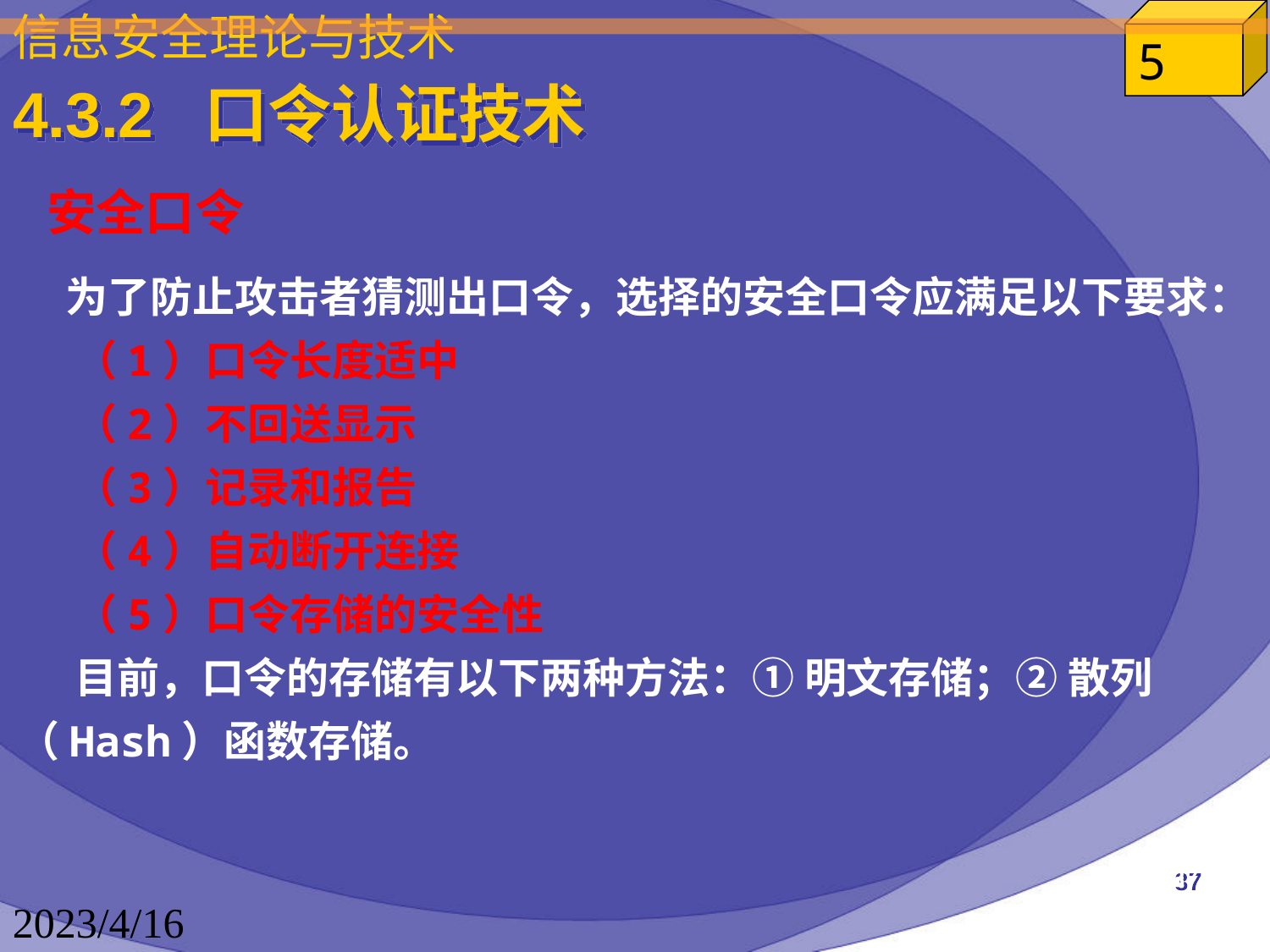

# 4.3.2  口令认证技术
  安全口令
    为了防止攻击者猜测出口令，选择的安全口令应满足以下要求：
     （1）口令长度适中
     （2）不回送显示
     （3）记录和报告
     （4）自动断开连接
     （5）口令存储的安全性
     目前，口令的存储有以下两种方法：① 明文存储；② 散列（Hash）函数存储。

37
2023/4/16